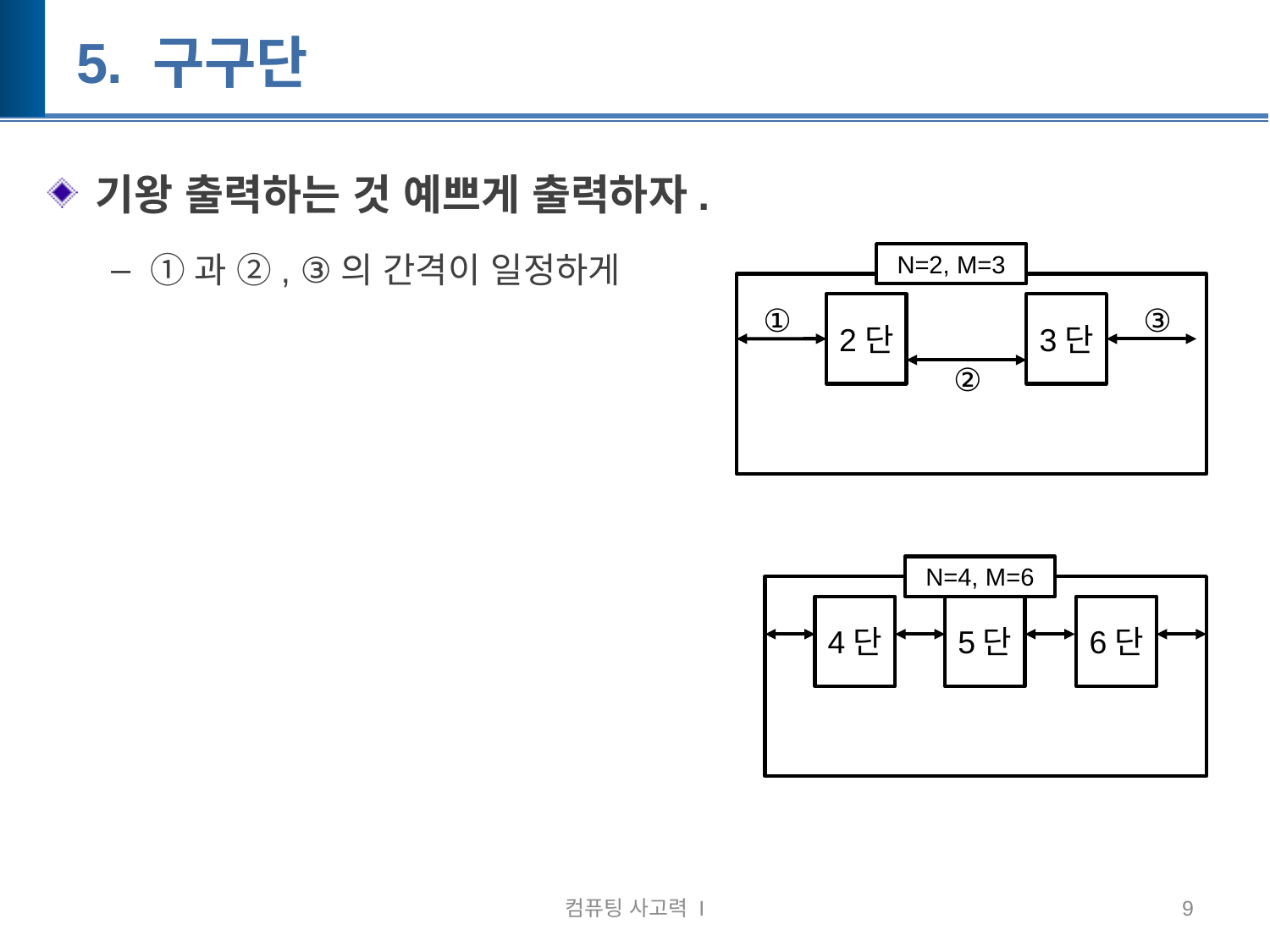

# 5. 구구단
기왕 출력하는 것 예쁘게 출력하자.
①과 ②, ③의 간격이 일정하게
N=2, M=3

①
2단
3단
③
②
N=4, M=6

4단
5단
6단
컴퓨팅 사고력 I
9